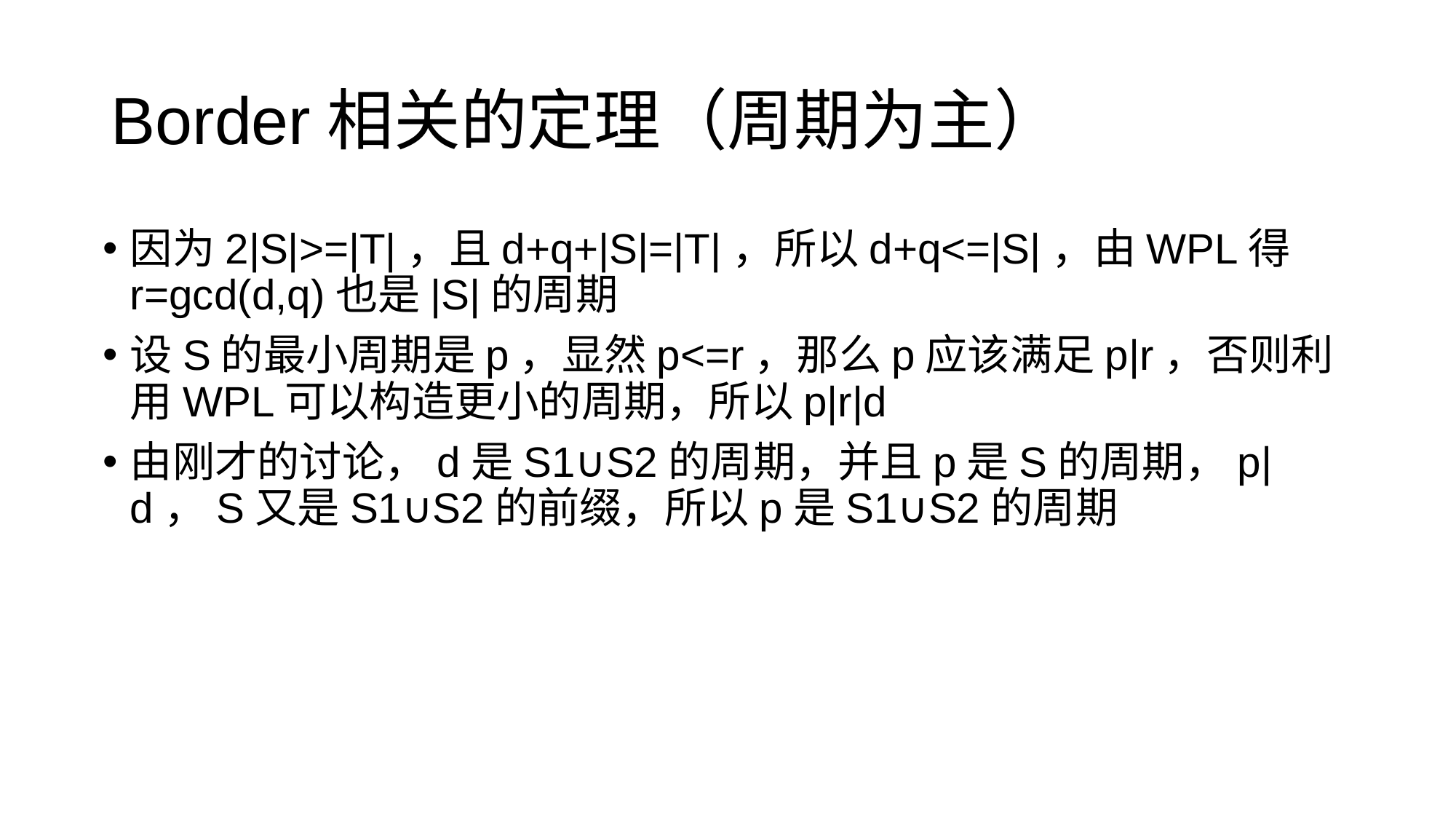

# Border相关的定理（周期为主）
因为2|S|>=|T|，且d+q+|S|=|T|，所以d+q<=|S|，由WPL得r=gcd(d,q)也是|S|的周期
设S的最小周期是p，显然p<=r，那么p应该满足p|r，否则利用WPL可以构造更小的周期，所以p|r|d
由刚才的讨论，d是S1∪S2的周期，并且p是S的周期，p|d，S又是S1∪S2的前缀，所以p是S1∪S2的周期